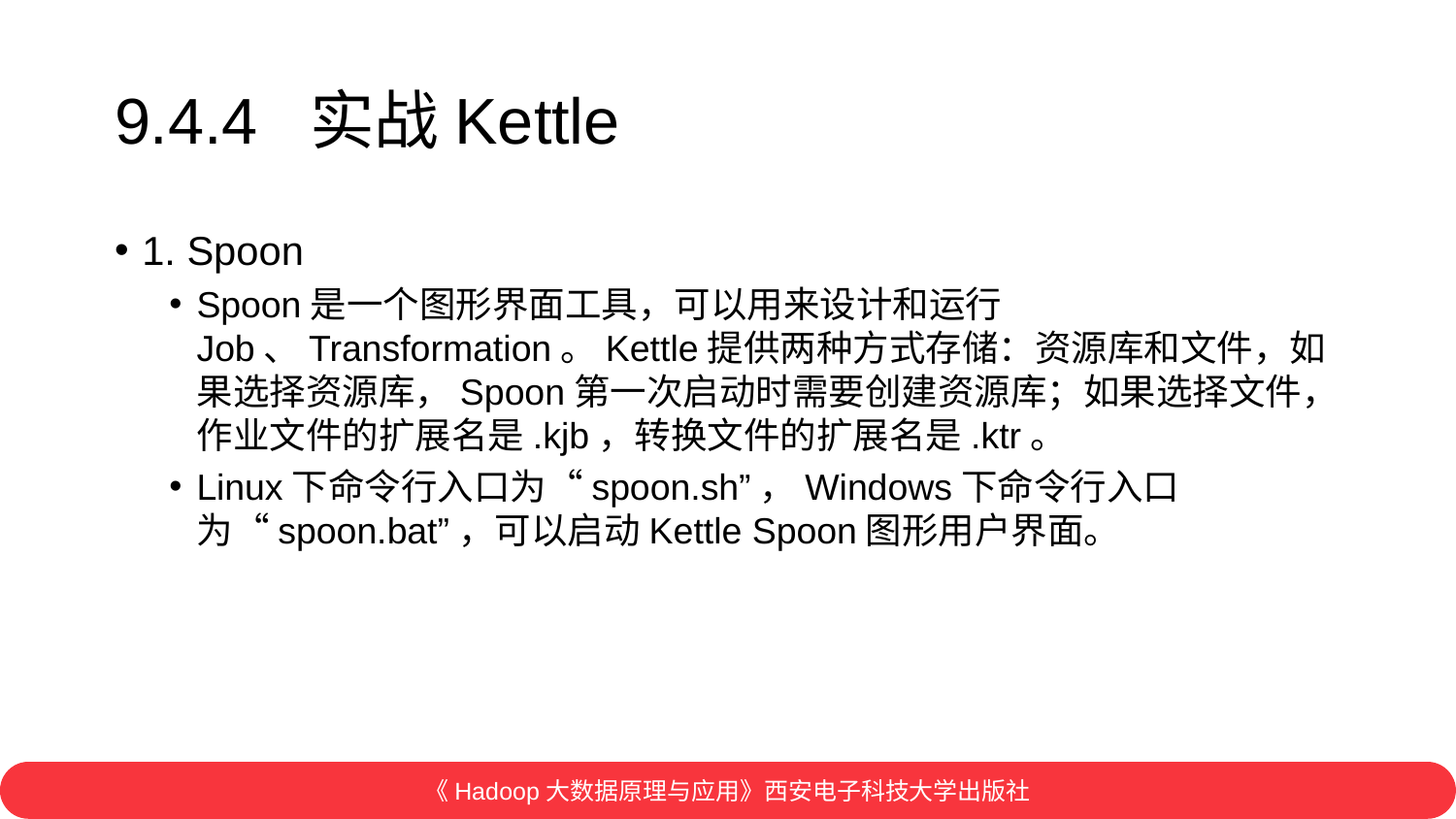

# 9.4.4  实战Kettle
1. Spoon
Spoon是一个图形界面工具，可以用来设计和运行Job、Transformation。Kettle提供两种方式存储：资源库和文件，如果选择资源库，Spoon第一次启动时需要创建资源库；如果选择文件，作业文件的扩展名是.kjb，转换文件的扩展名是.ktr。
Linux下命令行入口为“spoon.sh”，Windows下命令行入口为“spoon.bat”，可以启动Kettle Spoon图形用户界面。